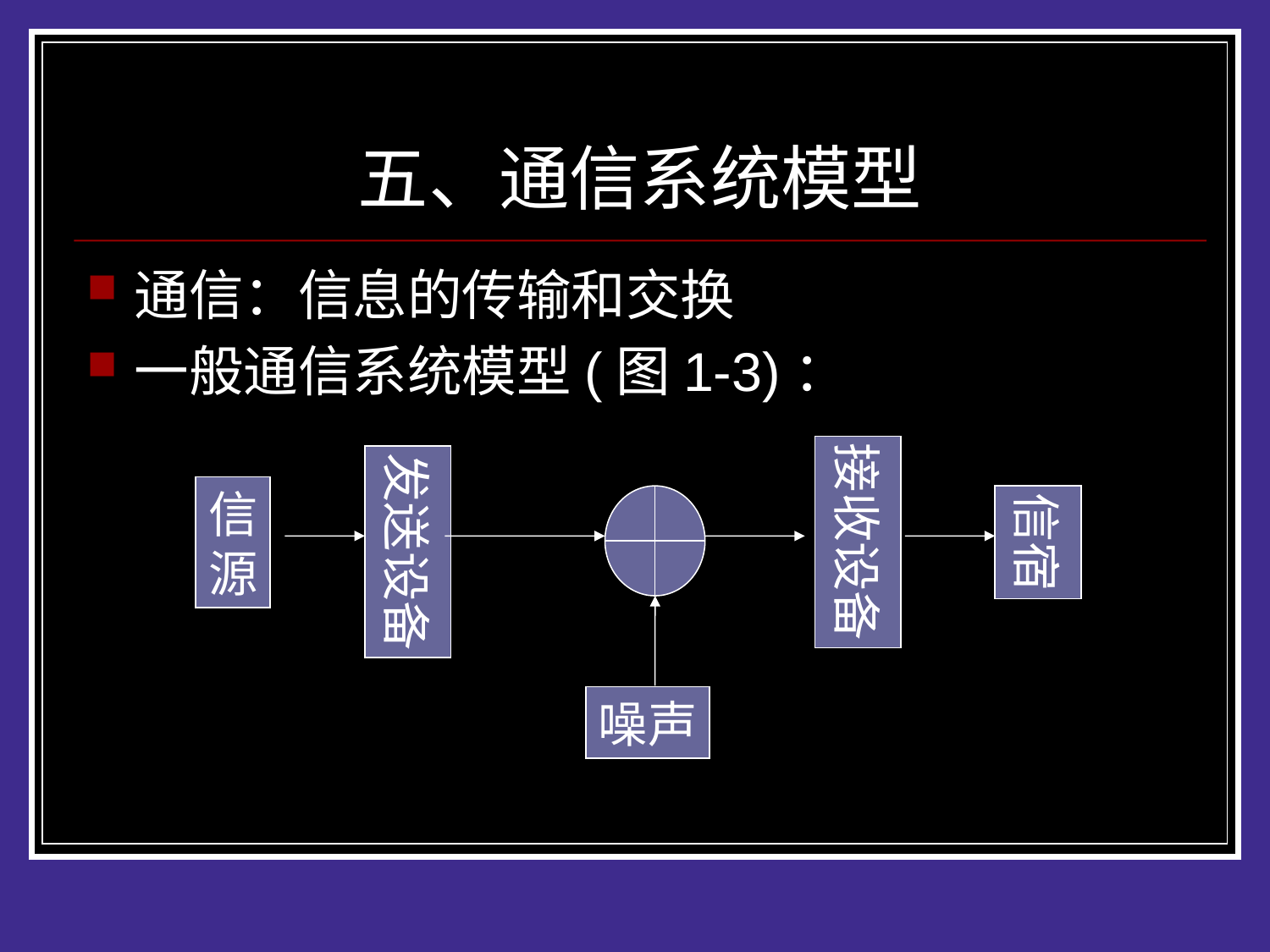

# 五、通信系统模型
通信：信息的传输和交换
一般通信系统模型(图1-3)：
接收设备
发送设备
信
源

信宿

噪声